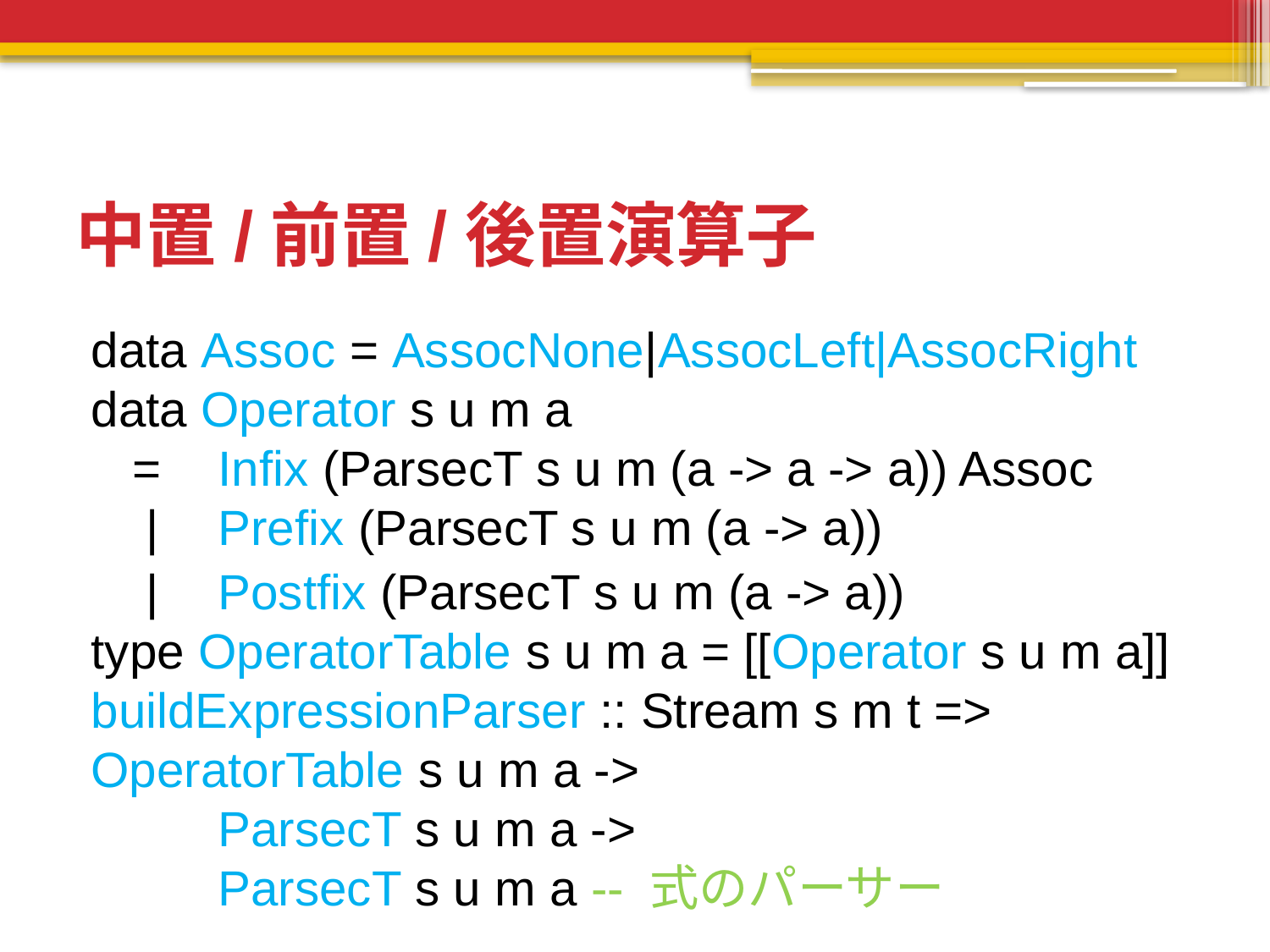

# 中置/前置/後置演算子
data Assoc = AssocNone|AssocLeft|AssocRight
data Operator s u m a
   =	Infix (ParsecT s u m (a -> a -> a)) Assoc
    |	Prefix (ParsecT s u m (a -> a))
    |	Postfix (ParsecT s u m (a -> a))
type OperatorTable s u m a = [[Operator s u m a]]
buildExpressionParser :: Stream s m t => 	OperatorTable s u m a ->
	ParsecT s u m a ->
	ParsecT s u m a -- 式のパーサー